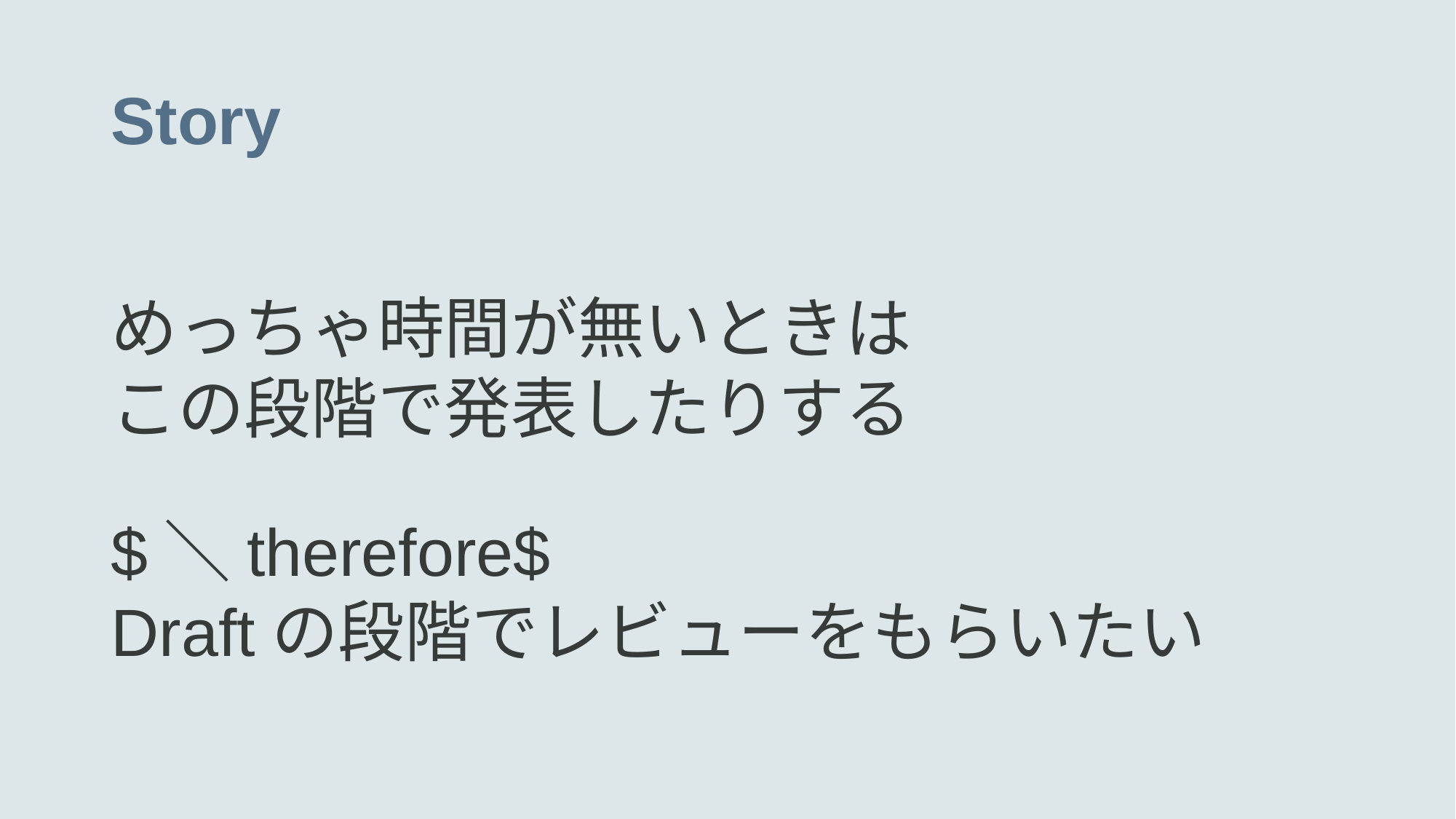

# Story
めっちゃ時間が無いときは
この段階で発表したりする

$＼therefore$
Draftの段階でレビューをもらいたい